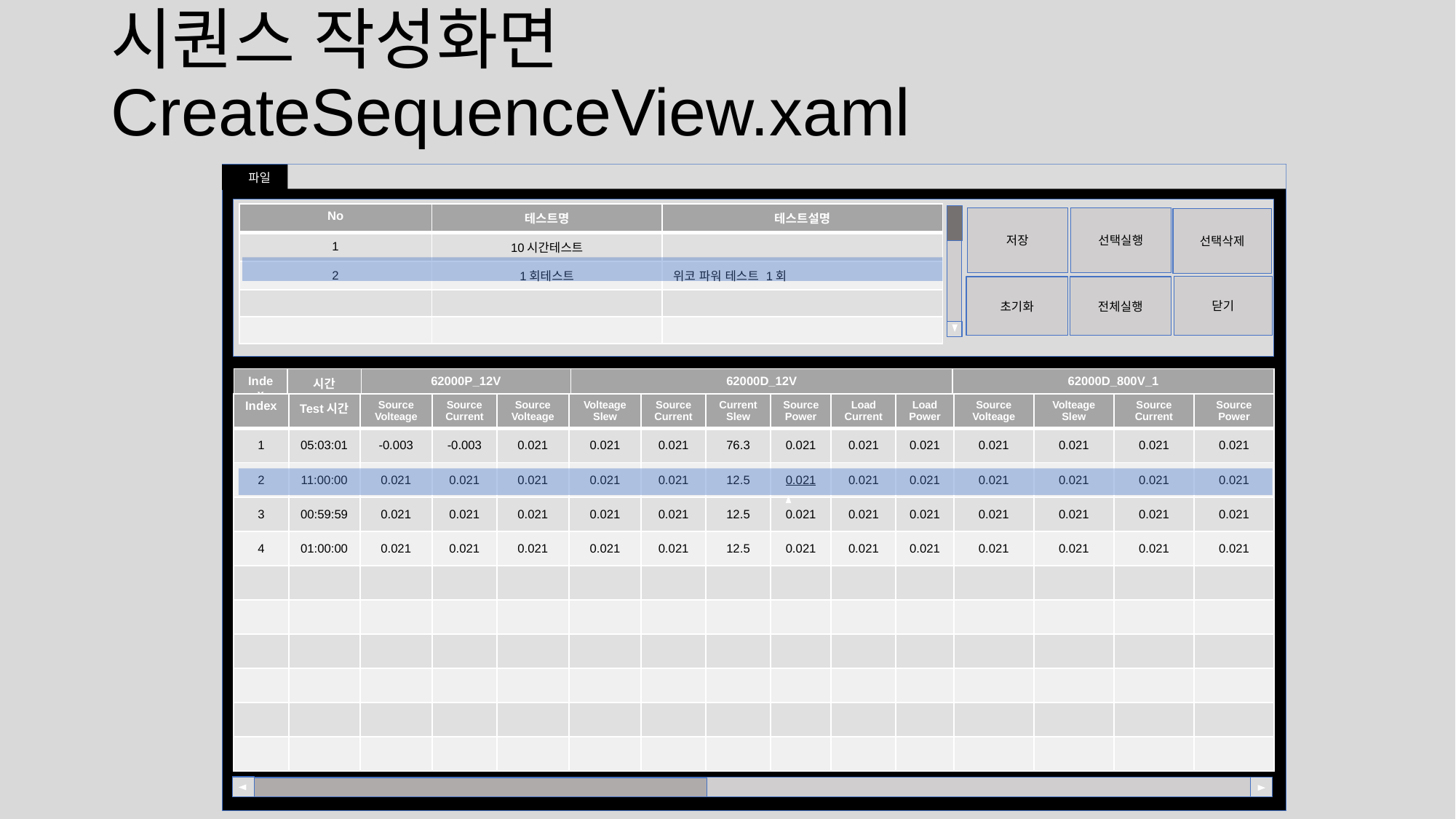

# 시퀀스 작성화면 CreateSequenceView.xaml

파일

| No | 테스트명 | 테스트설명 |
| --- | --- | --- |
| 1 | 10시간테스트 |  |
| 2 | 1회테스트 | 위코 파워 테스트 1회 |
|  |  |  |
|  |  |  |

선택실행
저장
선택삭제

닫기
전체실행
초기화

| Index | 시간 | 62000P\_12V | 62000D\_12V | 62000D\_800V\_1 |
| --- | --- | --- | --- | --- |
| Index | Test시간 | Source Volteage | Source Current | Source Volteage | Volteage Slew | Source Current | Current Slew | Source Power | Load Current | Load Power | Source Volteage | Volteage Slew | Source Current | Source Power |
| --- | --- | --- | --- | --- | --- | --- | --- | --- | --- | --- | --- | --- | --- | --- |
| 1 | 05:03:01 | -0.003 | -0.003 | 0.021 | 0.021 | 0.021 | 76.3 | 0.021 | 0.021 | 0.021 | 0.021 | 0.021 | 0.021 | 0.021 |
| 2 | 11:00:00 | 0.021 | 0.021 | 0.021 | 0.021 | 0.021 | 12.5 | 0.021 | 0.021 | 0.021 | 0.021 | 0.021 | 0.021 | 0.021 |
| 3 | 00:59:59 | 0.021 | 0.021 | 0.021 | 0.021 | 0.021 | 12.5 | 0.021 | 0.021 | 0.021 | 0.021 | 0.021 | 0.021 | 0.021 |
| 4 | 01:00:00 | 0.021 | 0.021 | 0.021 | 0.021 | 0.021 | 12.5 | 0.021 | 0.021 | 0.021 | 0.021 | 0.021 | 0.021 | 0.021 |
|  |  |  |  |  |  |  |  |  |  |  |  |  |  |  |
|  |  |  |  |  |  |  |  |  |  |  |  |  |  |  |
|  |  |  |  |  |  |  |  |  |  |  |  |  |  |  |
|  |  |  |  |  |  |  |  |  |  |  |  |  |  |  |
|  |  |  |  |  |  |  |  |  |  |  |  |  |  |  |
|  |  |  |  |  |  |  |  |  |  |  |  |  |  |  |